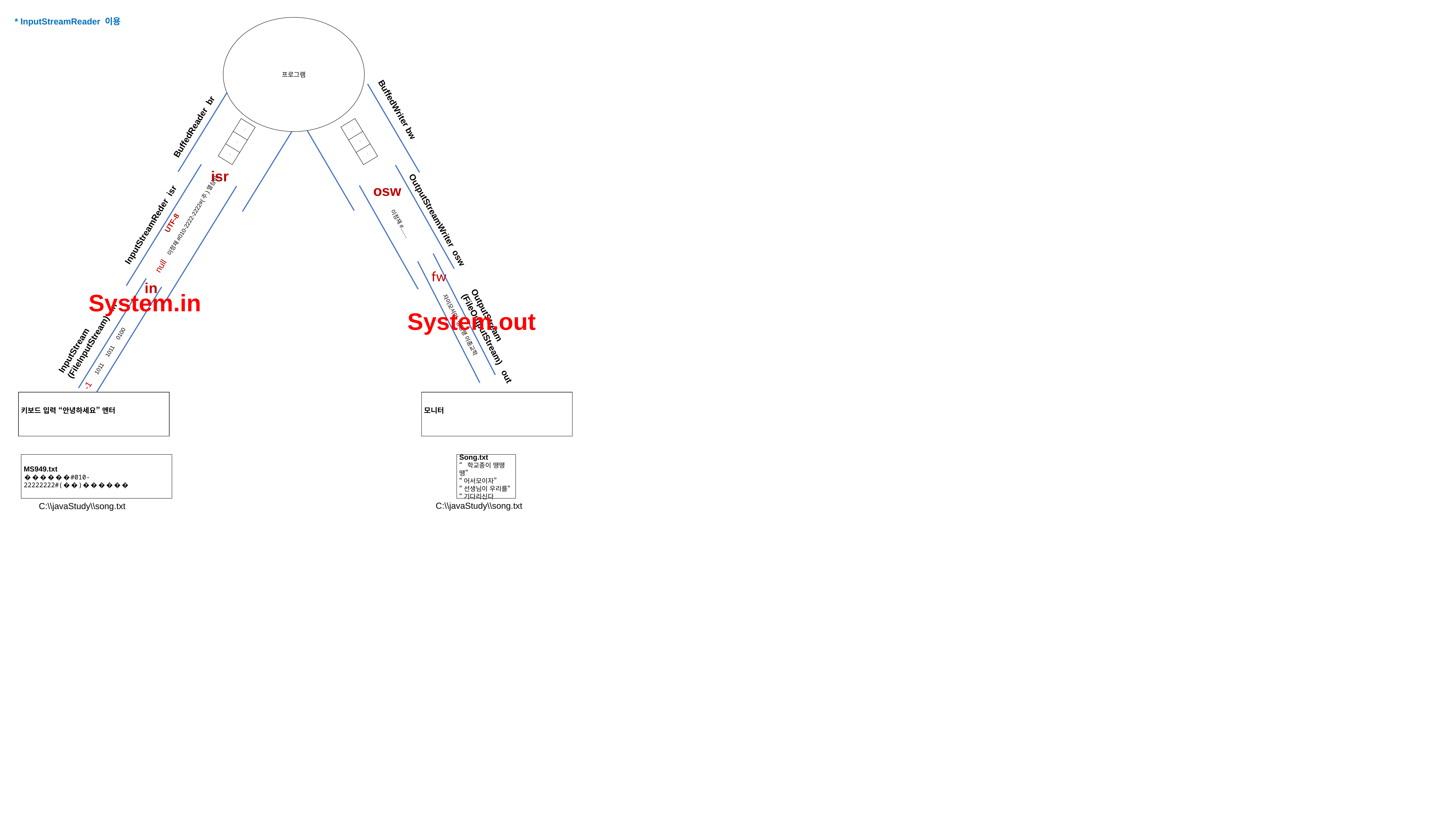

* InputStreamReader 이용

프로그램
BuffedReader  br
BuffedWriter bw
…
…
…
…
…
…
OutputStreamWriter  osw
isr
osw
InputStreamReder  isr
  null   이정재#010-2222-2222#(주)열심히
UTF-8
OutputStream
(FileOutputStream)   out
자이모서어  땡땡땡 이종교학
fw
이정재#.......
in
System.in
System.out
InputStream
(FileInputStream)   in
  -1      1011     1011     0100
키보드 입력 “안녕하세요” 엔터

모니터

MS949.txt
������#010-22222222#(��)������
Song.txt
“학교종이 땡땡땡”
“어서모이자”
“선생님이 우리를“
“기다리신다
C:\\javaStudy\\song.txt
C:\\javaStudy\\song.txt